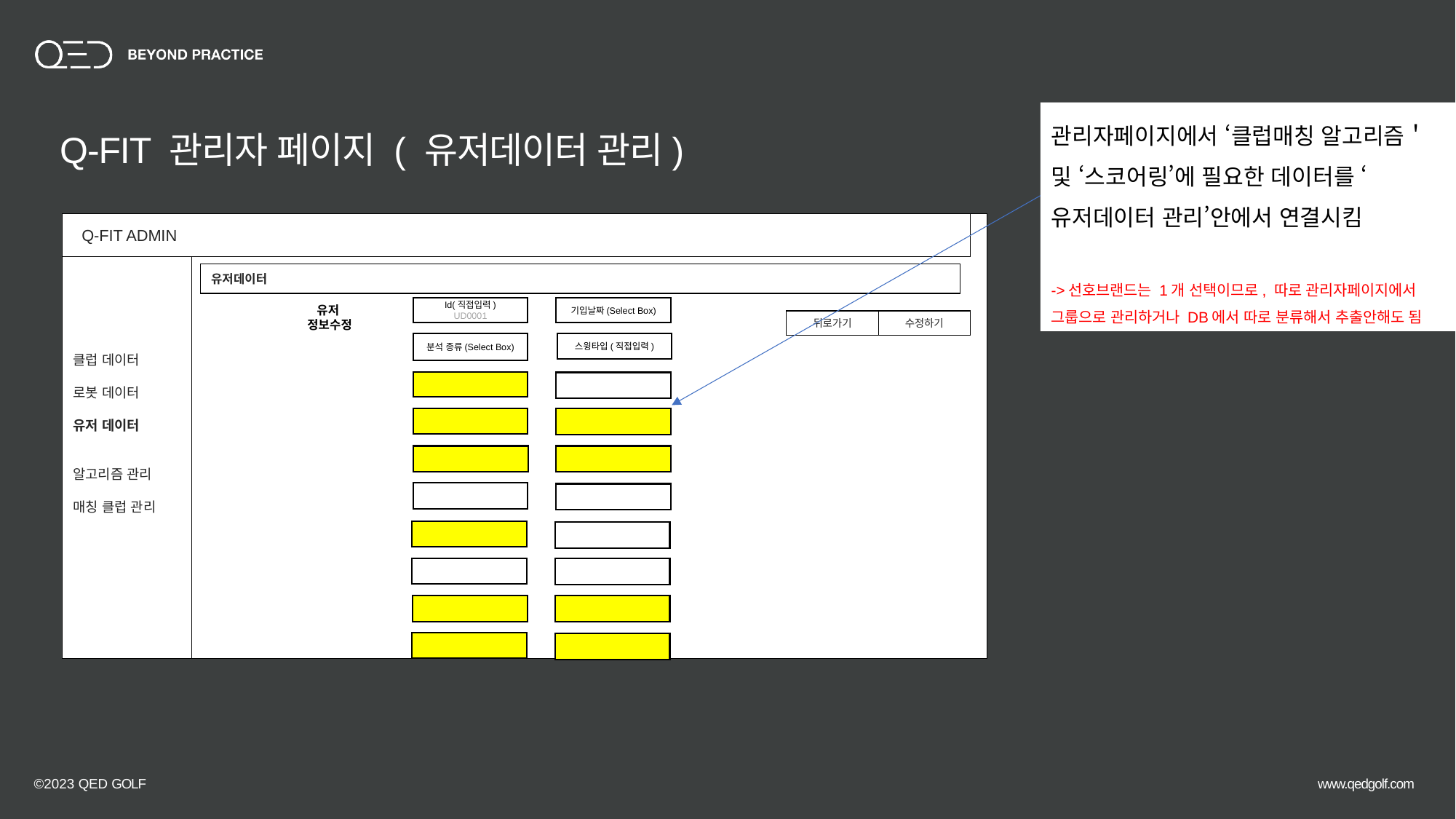

관리자페이지에서 ‘클럽매칭 알고리즘＇ 및 ‘스코어링’에 필요한 데이터를 ‘유저데이터 관리’안에서 연결시킴

->선호브랜드는 1개 선택이므로, 따로 관리자페이지에서 그룹으로 관리하거나 DB에서 따로 분류해서 추출안해도 됨
Q-FIT 관리자 페이지 ( 유저데이터 관리)

  Q-FIT ADMIN
클럽 데이터
로봇 데이터
유저 데이터

알고리즘 관리

매칭 클럽 관리

헤드관리
유저데이터
유저
정보수정
Id(직접입력)
UD0001
기입날짜(Select Box)
뒤로가기
수정하기
분석 종류(Select Box)
스윙타입(직접입력)